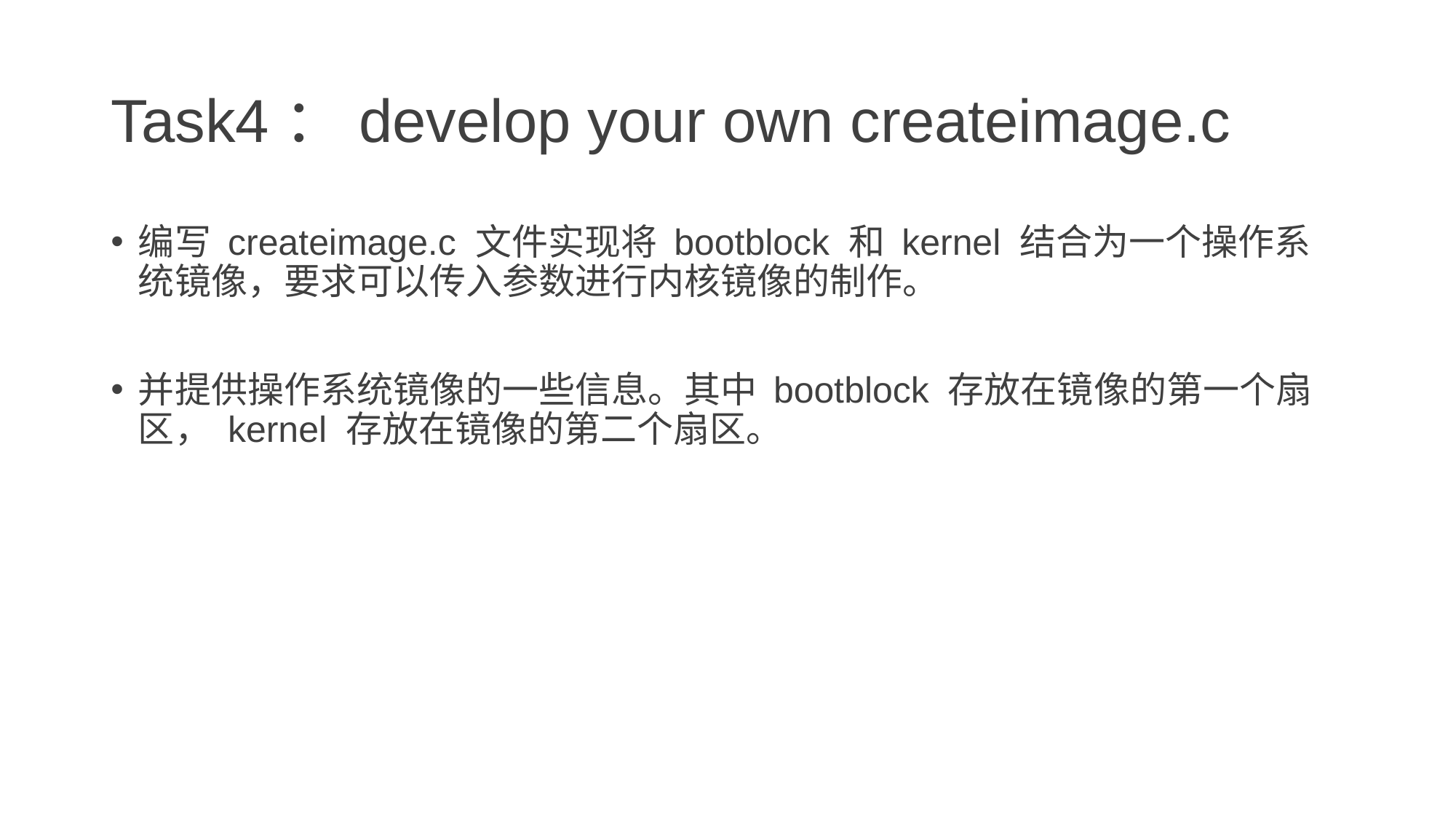

# Task4：develop your own createimage.c
编写 createimage.c 文件实现将 bootblock 和 kernel 结合为一个操作系统镜像，要求可以传入参数进行内核镜像的制作。

并提供操作系统镜像的一些信息。其中 bootblock 存放在镜像的第一个扇区， kernel 存放在镜像的第二个扇区。